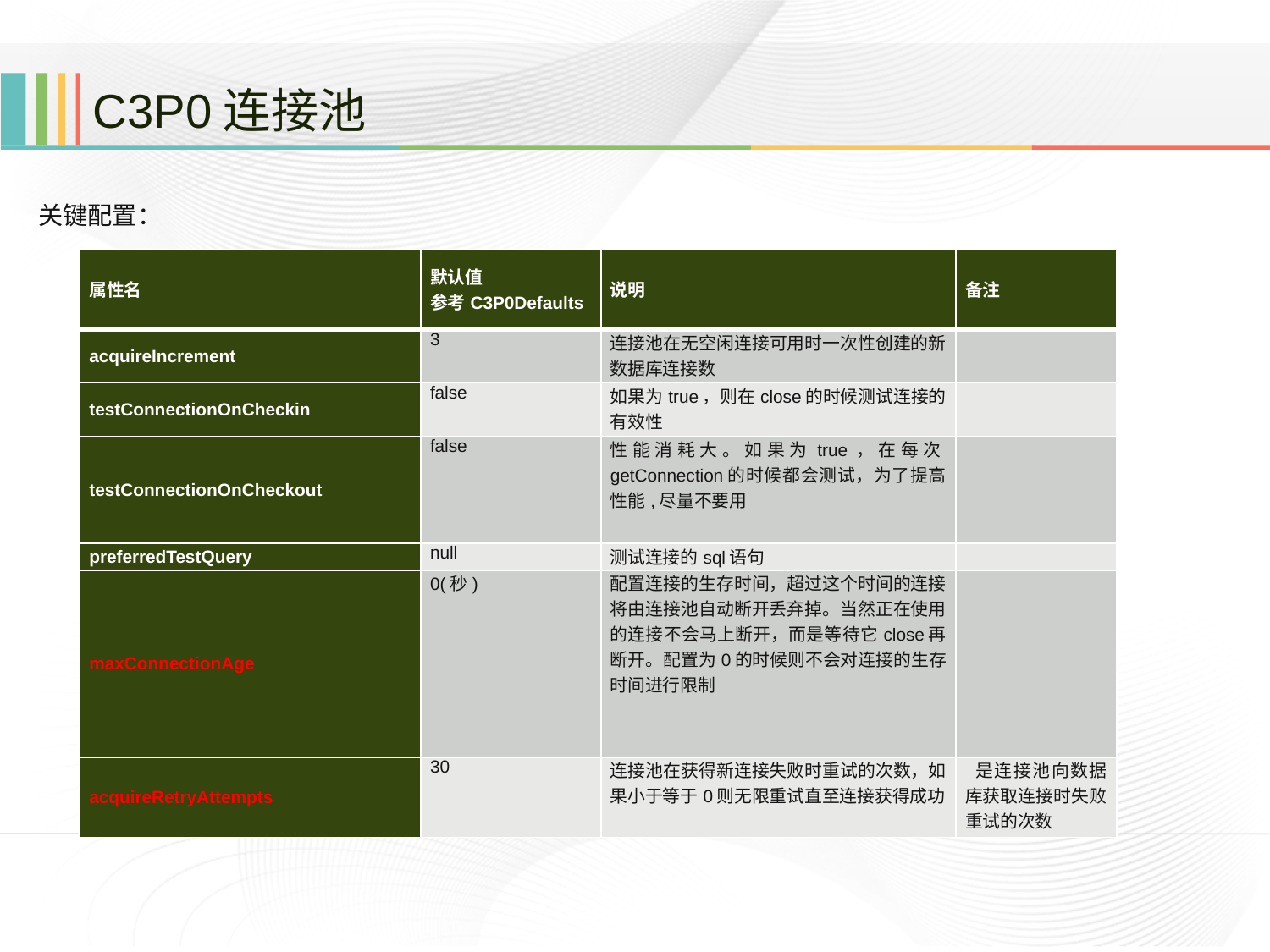

C3P0连接池

关键配置：
| 属性名 | 默认值 参考C3P0Defaults | 说明 | 备注 |
| --- | --- | --- | --- |
| acquireIncrement | 3 | 连接池在无空闲连接可用时一次性创建的新数据库连接数 |  |
| testConnectionOnCheckin | false | 如果为true，则在close的时候测试连接的有效性 |  |
| testConnectionOnCheckout | false | 性能消耗大。如果为true，在每次getConnection的时候都会测试，为了提高性能,尽量不要用 |  |
| preferredTestQuery | null | 测试连接的sql语句 |  |
| maxConnectionAge | 0(秒) | 配置连接的生存时间，超过这个时间的连接将由连接池自动断开丢弃掉。当然正在使用的连接不会马上断开，而是等待它close再断开。配置为0的时候则不会对连接的生存时间进行限制 |  |
| acquireRetryAttempts | 30 | 连接池在获得新连接失败时重试的次数，如果小于等于0则无限重试直至连接获得成功 | 是连接池向数据库获取连接时失败重试的次数 |